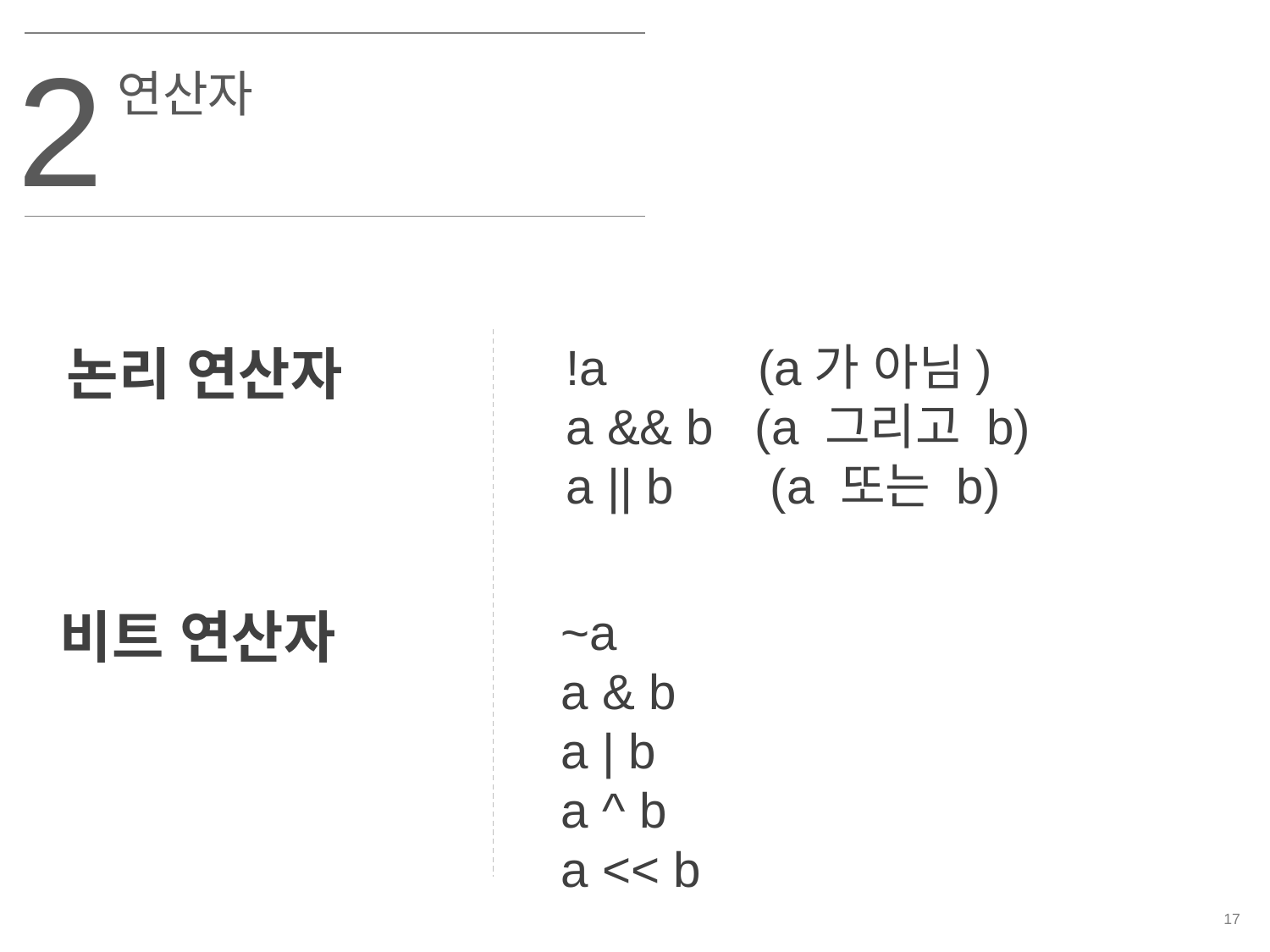

2
연산자
!a           (a가 아님)
a && b   (a 그리고 b)
a || b       (a 또는 b)
논리 연산자
비트 연산자
 ~a
 a & b
 a | b
 a ^ b
 a << b